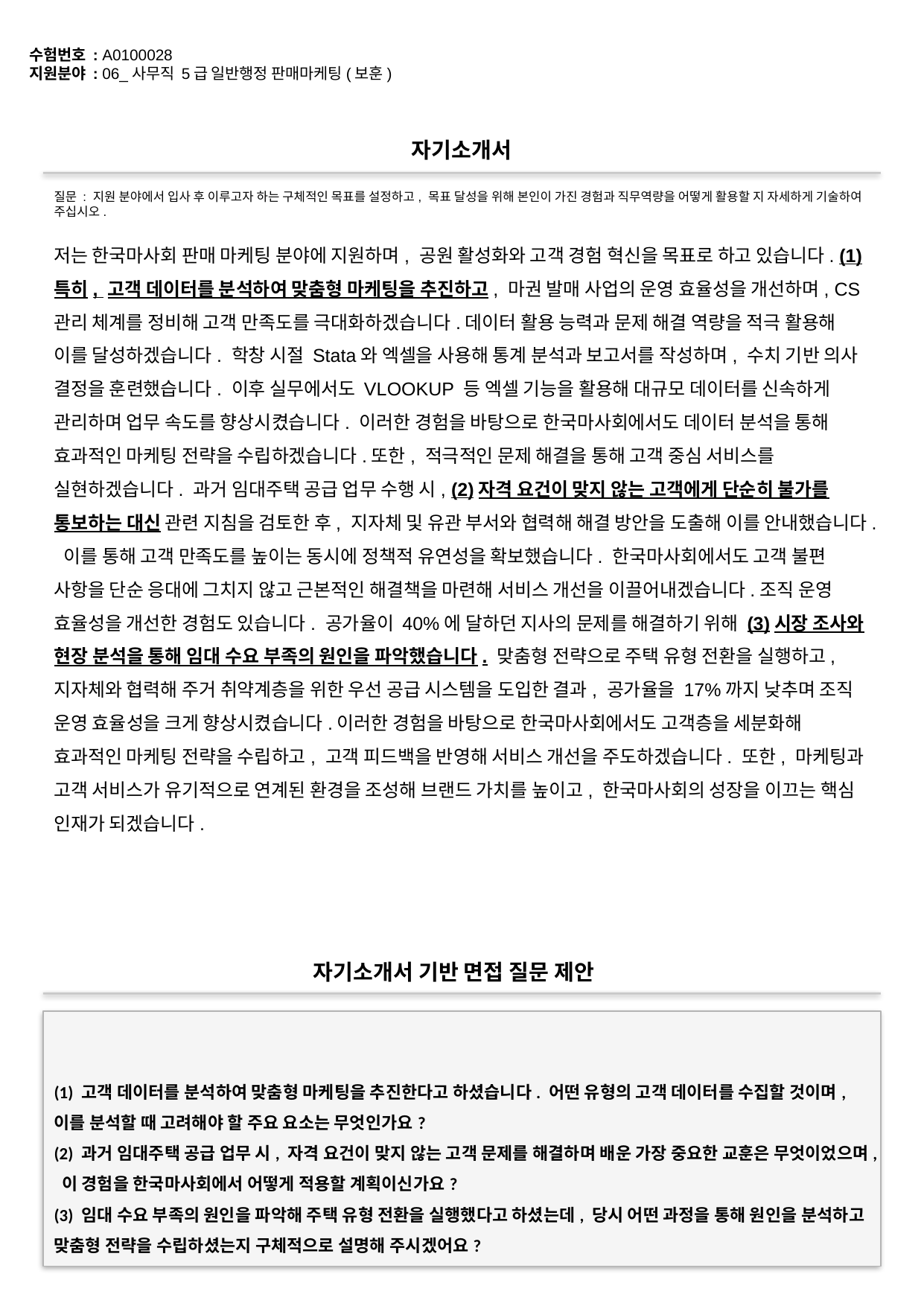

수험번호 : A0100028
지원분야 : 06_사무직 5급 일반행정 판매마케팅(보훈)
#

자기소개서

질문 : 지원 분야에서 입사 후 이루고자 하는 구체적인 목표를 설정하고, 목표 달성을 위해 본인이 가진 경험과 직무역량을 어떻게 활용할 지 자세하게 기술하여 주십시오.

저는 한국마사회 판매 마케팅 분야에 지원하며, 공원 활성화와 고객 경험 혁신을 목표로 하고 있습니다. (1)특히, 고객 데이터를 분석하여 맞춤형 마케팅을 추진하고, 마권 발매 사업의 운영 효율성을 개선하며, CS 관리 체계를 정비해 고객 만족도를 극대화하겠습니다.데이터 활용 능력과 문제 해결 역량을 적극 활용해 이를 달성하겠습니다. 학창 시절 Stata와 엑셀을 사용해 통계 분석과 보고서를 작성하며, 수치 기반 의사 결정을 훈련했습니다. 이후 실무에서도 VLOOKUP 등 엑셀 기능을 활용해 대규모 데이터를 신속하게 관리하며 업무 속도를 향상시켰습니다. 이러한 경험을 바탕으로 한국마사회에서도 데이터 분석을 통해 효과적인 마케팅 전략을 수립하겠습니다.또한, 적극적인 문제 해결을 통해 고객 중심 서비스를 실현하겠습니다. 과거 임대주택 공급 업무 수행 시, (2)자격 요건이 맞지 않는 고객에게 단순히 불가를 통보하는 대신 관련 지침을 검토한 후, 지자체 및 유관 부서와 협력해 해결 방안을 도출해 이를 안내했습니다. 이를 통해 고객 만족도를 높이는 동시에 정책적 유연성을 확보했습니다. 한국마사회에서도 고객 불편 사항을 단순 응대에 그치지 않고 근본적인 해결책을 마련해 서비스 개선을 이끌어내겠습니다.조직 운영 효율성을 개선한 경험도 있습니다. 공가율이 40%에 달하던 지사의 문제를 해결하기 위해 (3)시장 조사와 현장 분석을 통해 임대 수요 부족의 원인을 파악했습니다. 맞춤형 전략으로 주택 유형 전환을 실행하고, 지자체와 협력해 주거 취약계층을 위한 우선 공급 시스템을 도입한 결과, 공가율을 17%까지 낮추며 조직 운영 효율성을 크게 향상시켰습니다.이러한 경험을 바탕으로 한국마사회에서도 고객층을 세분화해 효과적인 마케팅 전략을 수립하고, 고객 피드백을 반영해 서비스 개선을 주도하겠습니다. 또한, 마케팅과 고객 서비스가 유기적으로 연계된 환경을 조성해 브랜드 가치를 높이고, 한국마사회의 성장을 이끄는 핵심 인재가 되겠습니다.

자기소개서 기반 면접 질문 제안

(1) 고객 데이터를 분석하여 맞춤형 마케팅을 추진한다고 하셨습니다. 어떤 유형의 고객 데이터를 수집할 것이며, 이를 분석할 때 고려해야 할 주요 요소는 무엇인가요?
(2) 과거 임대주택 공급 업무 시, 자격 요건이 맞지 않는 고객 문제를 해결하며 배운 가장 중요한 교훈은 무엇이었으며, 이 경험을 한국마사회에서 어떻게 적용할 계획이신가요?
(3) 임대 수요 부족의 원인을 파악해 주택 유형 전환을 실행했다고 하셨는데, 당시 어떤 과정을 통해 원인을 분석하고 맞춤형 전략을 수립하셨는지 구체적으로 설명해 주시겠어요?